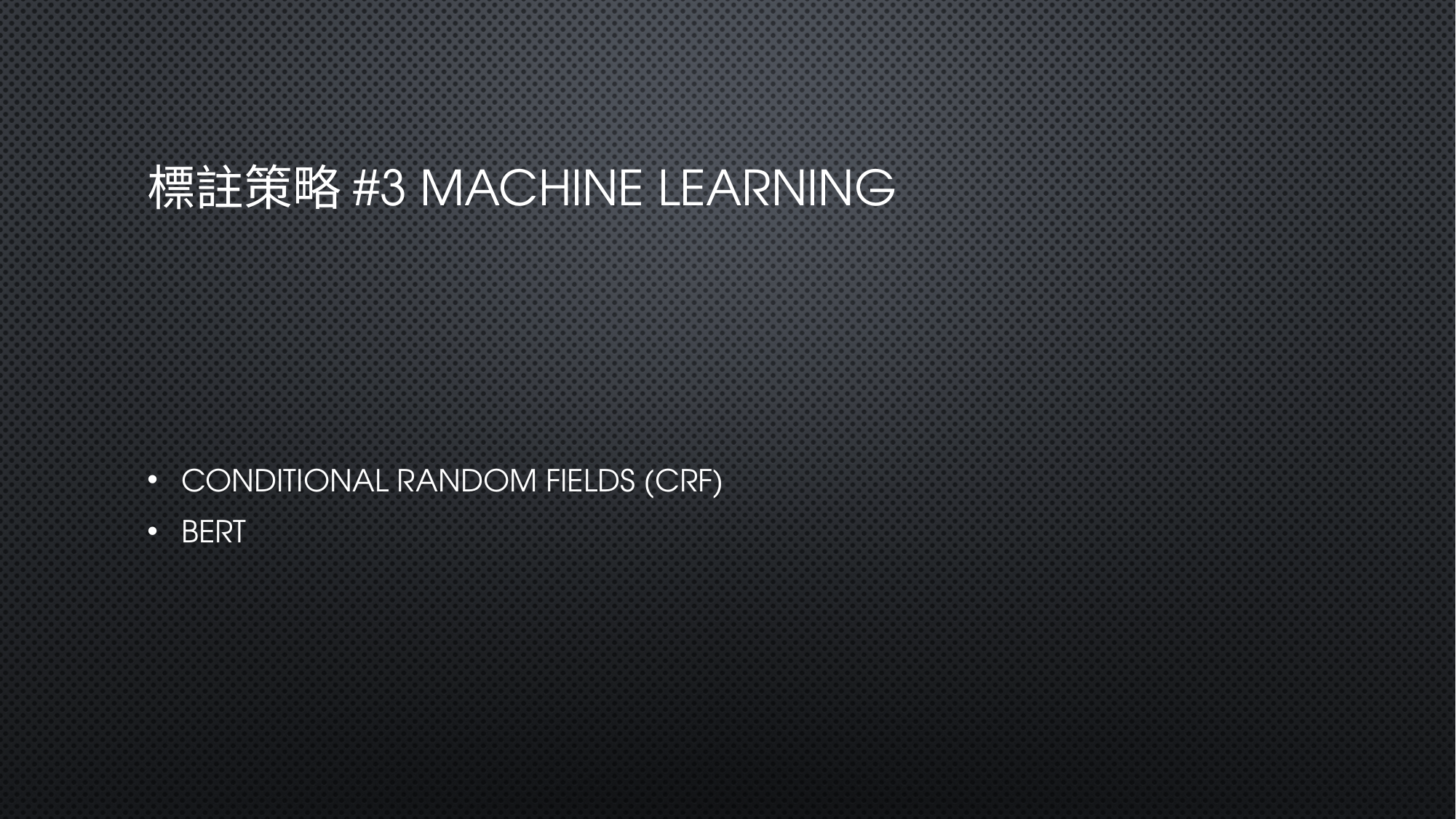

# 標註策略#3 Machine learning
Conditional Random Fields (CRF)
BERT